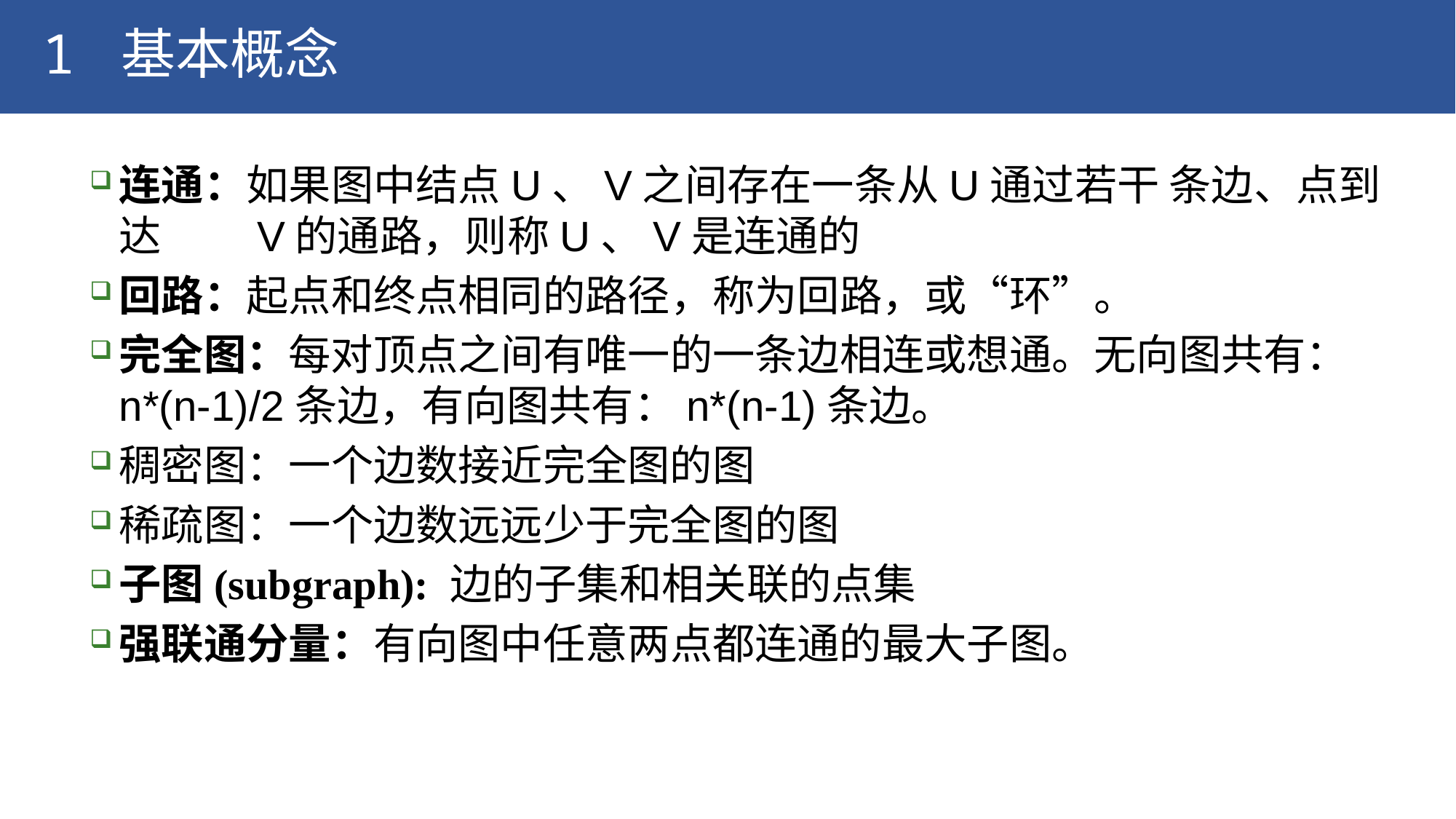

1 基本概念
连通：如果图中结点U、V之间存在一条从U通过若干 条边、点到达         V的通路，则称U、V是连通的
回路：起点和终点相同的路径，称为回路，或“环”。
完全图：每对顶点之间有唯一的一条边相连或想通。无向图共有：n*(n-1)/2条边，有向图共有：n*(n-1)条边。
稠密图：一个边数接近完全图的图
稀疏图：一个边数远远少于完全图的图
子图(subgraph): 边的子集和相关联的点集
强联通分量：有向图中任意两点都连通的最大子图。